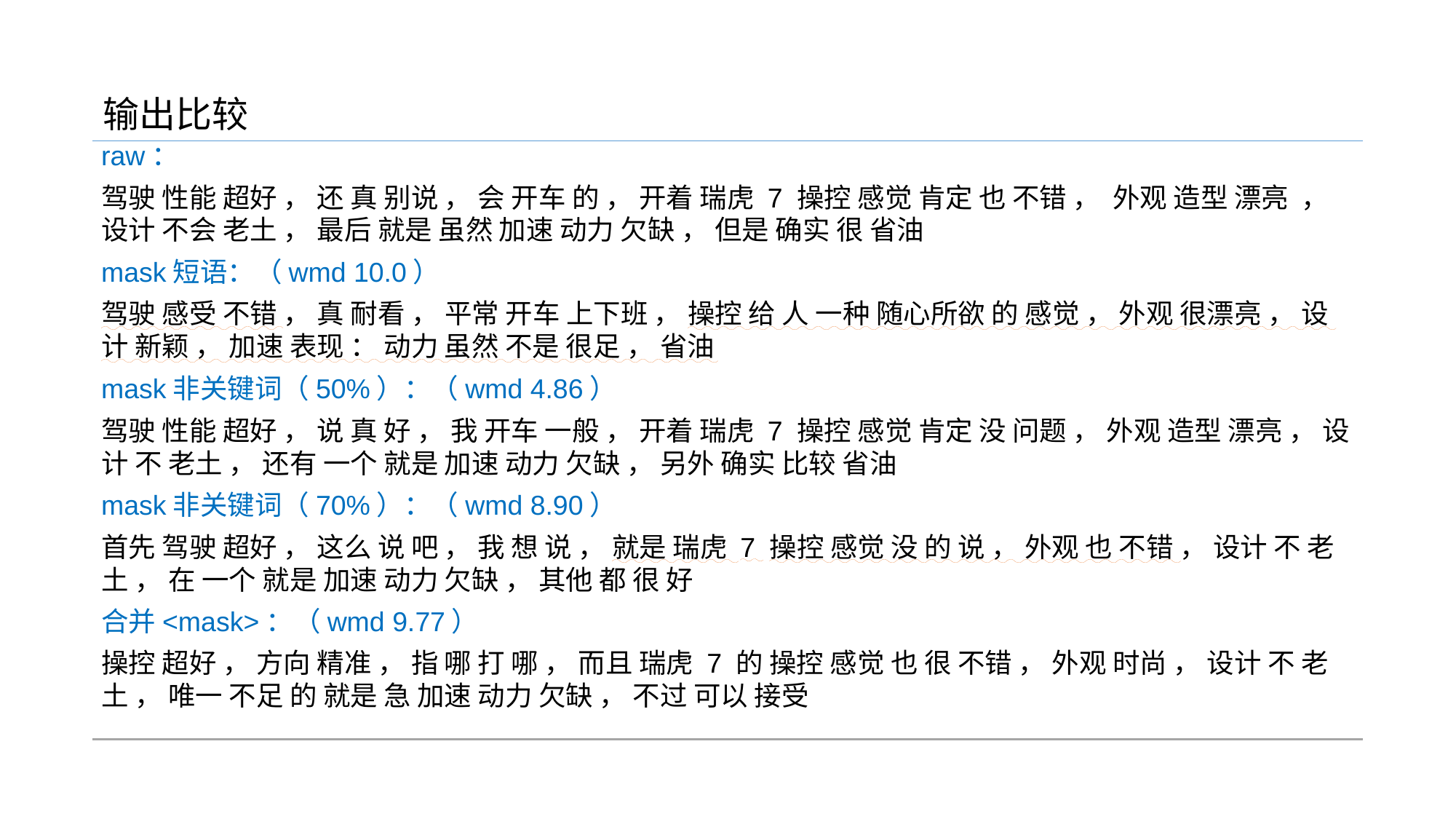

输出比较
raw：
驾驶 性能 超好 ， 还 真 别说 ， 会 开车 的 ， 开着 瑞虎 7 操控 感觉 肯定 也 不错 ，  外观 造型 漂亮  ， 设计 不会 老土 ， 最后 就是 虽然 加速 动力 欠缺 ， 但是 确实 很 省油
mask短语：（wmd 10.0）
驾驶 感受 不错 ， 真 耐看 ， 平常 开车 上下班 ， 操控 给 人 一种 随心所欲 的 感觉 ， 外观 很漂亮 ， 设计 新颖 ， 加速 表现 ： 动力 虽然 不是 很足 ， 省油
mask非关键词（50%）：（wmd 4.86）
驾驶 性能 超好 ， 说 真 好 ， 我 开车 一般 ， 开着 瑞虎 7 操控 感觉 肯定 没 问题 ， 外观 造型 漂亮 ， 设计 不 老土 ， 还有 一个 就是 加速 动力 欠缺 ， 另外 确实 比较 省油
mask非关键词（70%）：（wmd 8.90）
首先 驾驶 超好 ， 这么 说 吧 ， 我 想 说 ， 就是 瑞虎 7 操控 感觉 没 的 说 ， 外观 也 不错 ， 设计 不 老土 ， 在 一个 就是 加速 动力 欠缺 ， 其他 都 很 好
合并<mask>：（wmd 9.77）
操控 超好 ， 方向 精准 ， 指 哪 打 哪 ， 而且 瑞虎 7 的 操控 感觉 也 很 不错 ， 外观 时尚 ， 设计 不 老土 ， 唯一 不足 的 就是 急 加速 动力 欠缺 ， 不过 可以 接受